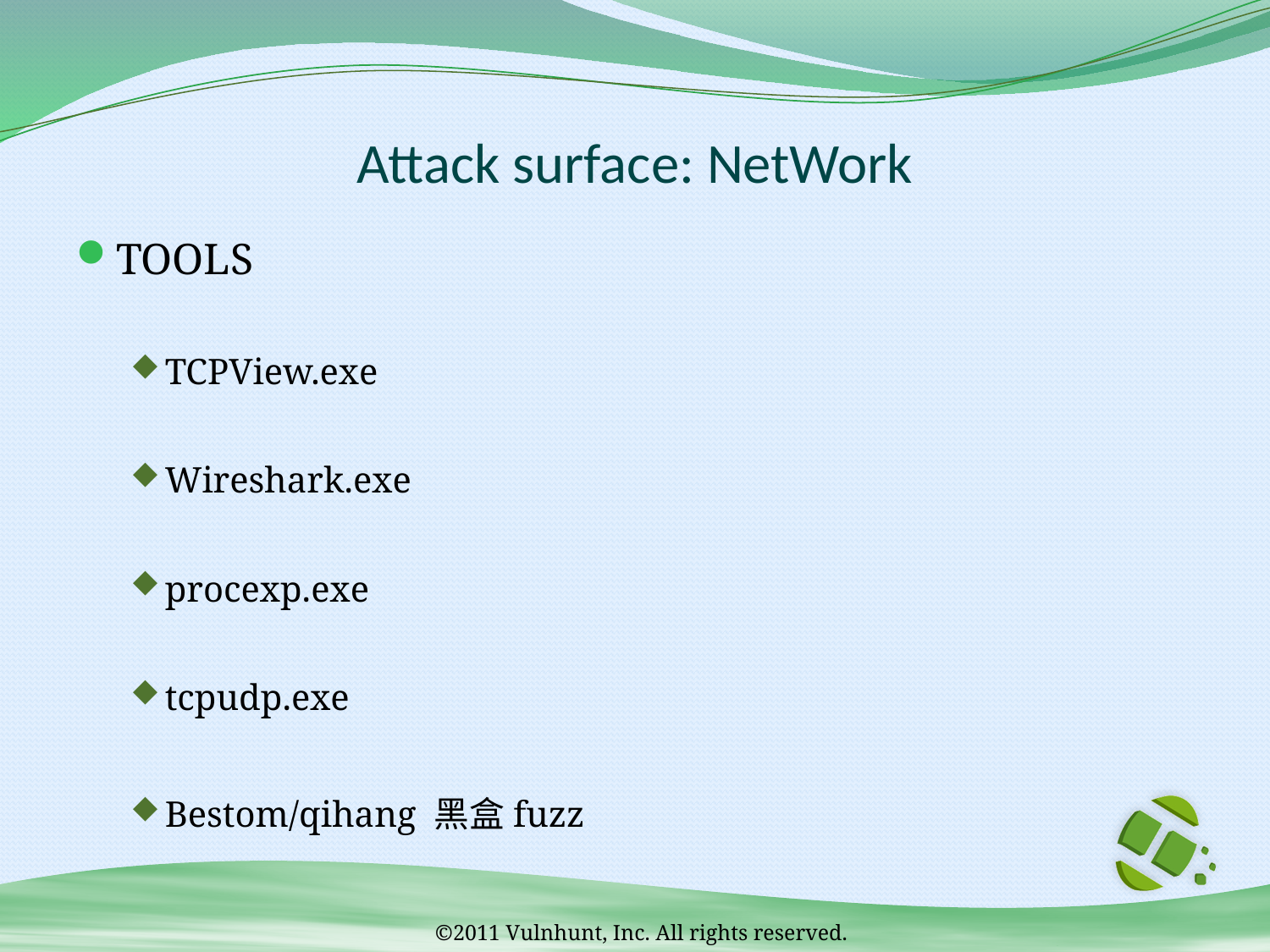

# Attack surface: NetWork
TOOLS

TCPView.exe

Wireshark.exe

procexp.exe

tcpudp.exe

Bestom/qihang 黑盒fuzz